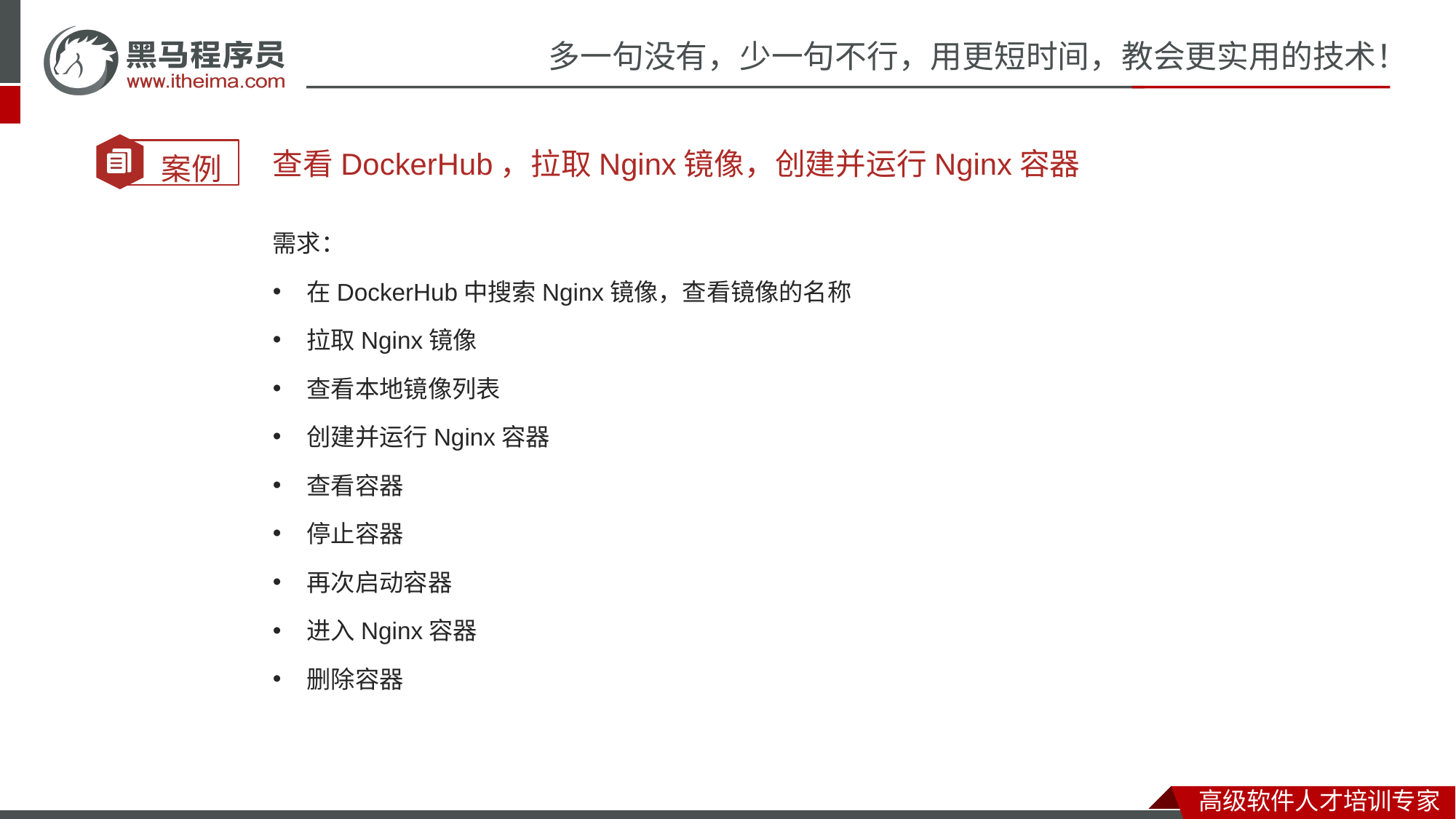

查看DockerHub，拉取Nginx镜像，创建并运行Nginx容器
需求：
在DockerHub中搜索Nginx镜像，查看镜像的名称
拉取Nginx镜像
查看本地镜像列表
创建并运行Nginx容器
查看容器
停止容器
再次启动容器
进入Nginx容器
删除容器